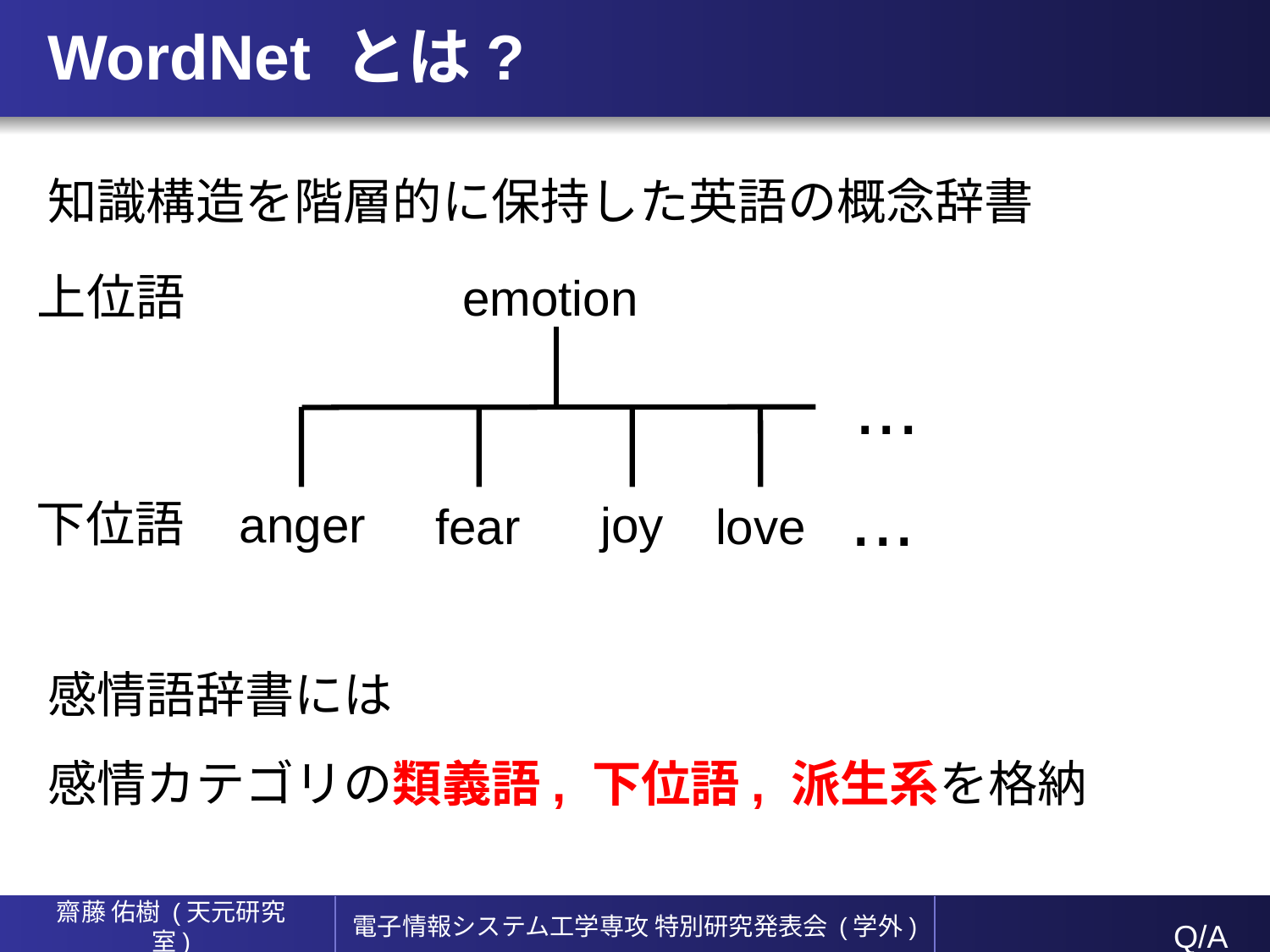

# WordNet とは?
知識構造を階層的に保持した英語の概念辞書

感情語辞書には
感情カテゴリの類義語, 下位語, 派生系を格納
上位語
emotion
...
...
下位語
anger
joy
fear
love
Q/A